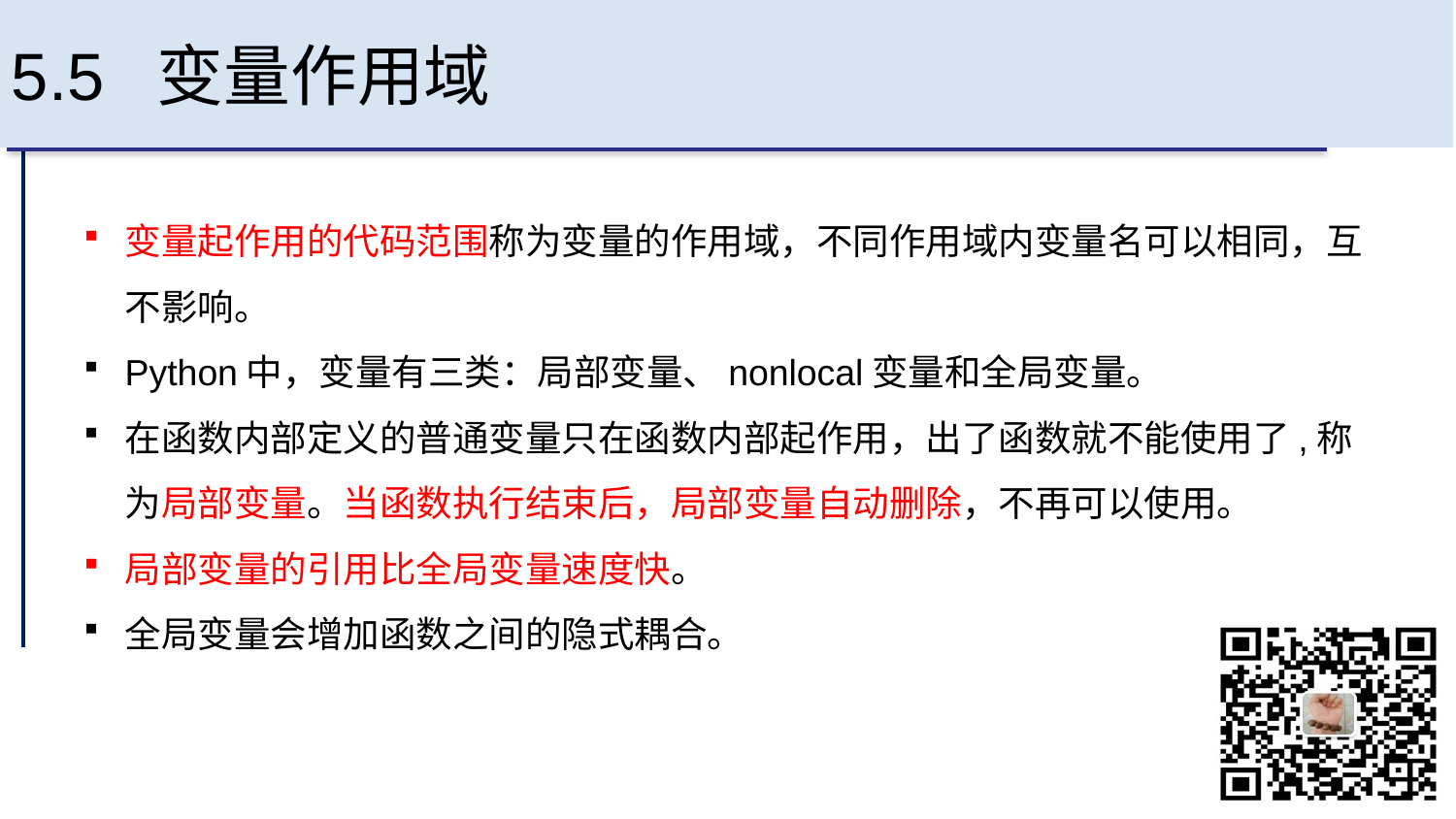

# 5.5  变量作用域
变量起作用的代码范围称为变量的作用域，不同作用域内变量名可以相同，互不影响。
Python中，变量有三类：局部变量、nonlocal变量和全局变量。
在函数内部定义的普通变量只在函数内部起作用，出了函数就不能使用了,称为局部变量。当函数执行结束后，局部变量自动删除，不再可以使用。
局部变量的引用比全局变量速度快。
全局变量会增加函数之间的隐式耦合。